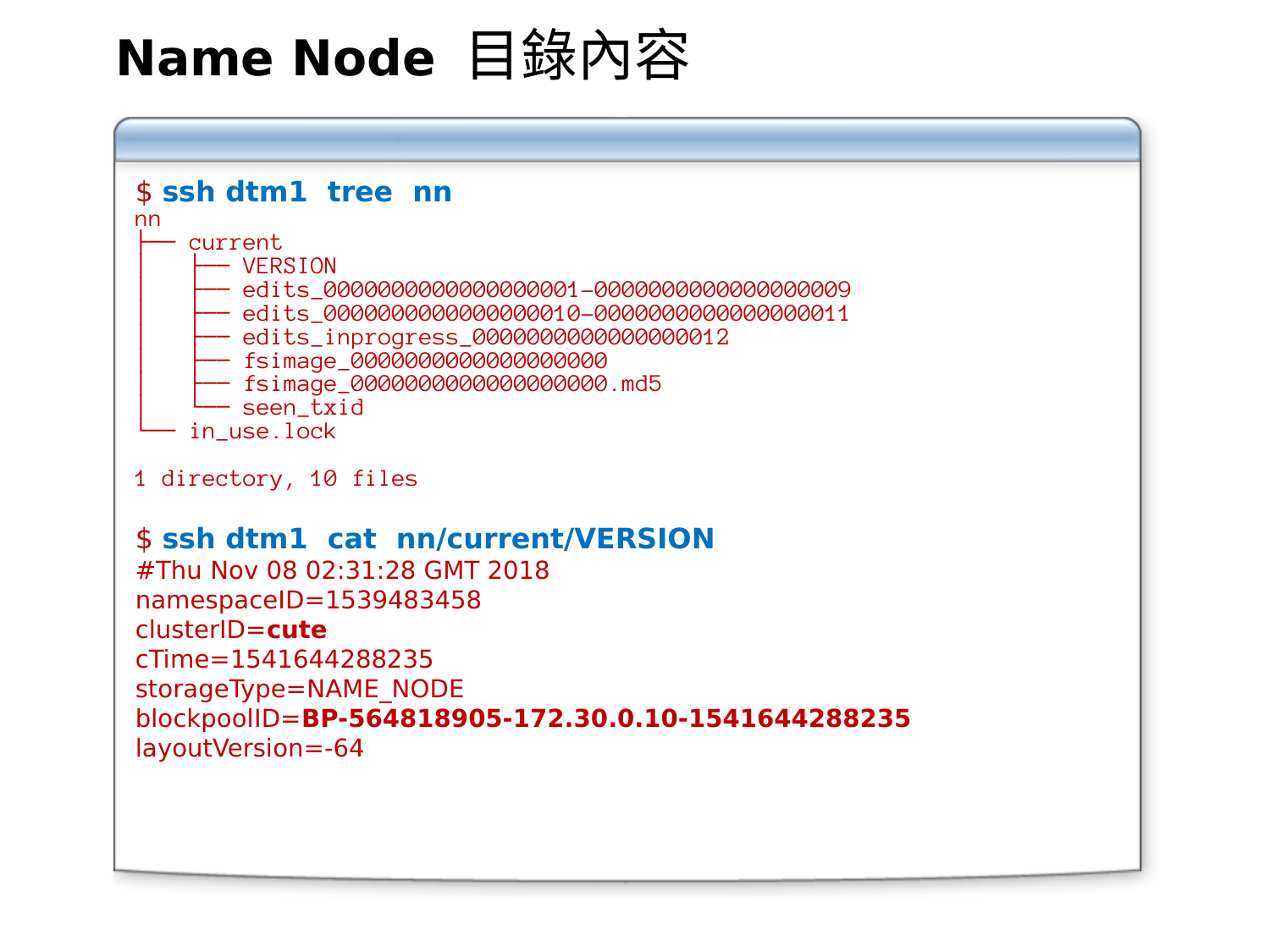

Name Node 目錄內容
$ ssh dtm1  tree  nn
nn
├── current
│   ├── VERSION
│   ├── edits_0000000000000000001-0000000000000000009
│   ├── edits_0000000000000000010-0000000000000000011
│   ├── edits_inprogress_0000000000000000012
│   ├── fsimage_0000000000000000000
│   ├── fsimage_0000000000000000000.md5
│   └── seen_txid
└── in_use.lock

1 directory, 10 files

$ ssh dtm1  cat  nn/current/VERSION
#Thu Nov 08 02:31:28 GMT 2018
namespaceID=1539483458
clusterID=cute
cTime=1541644288235
storageType=NAME_NODE
blockpoolID=BP-564818905-172.30.0.10-1541644288235
layoutVersion=-64